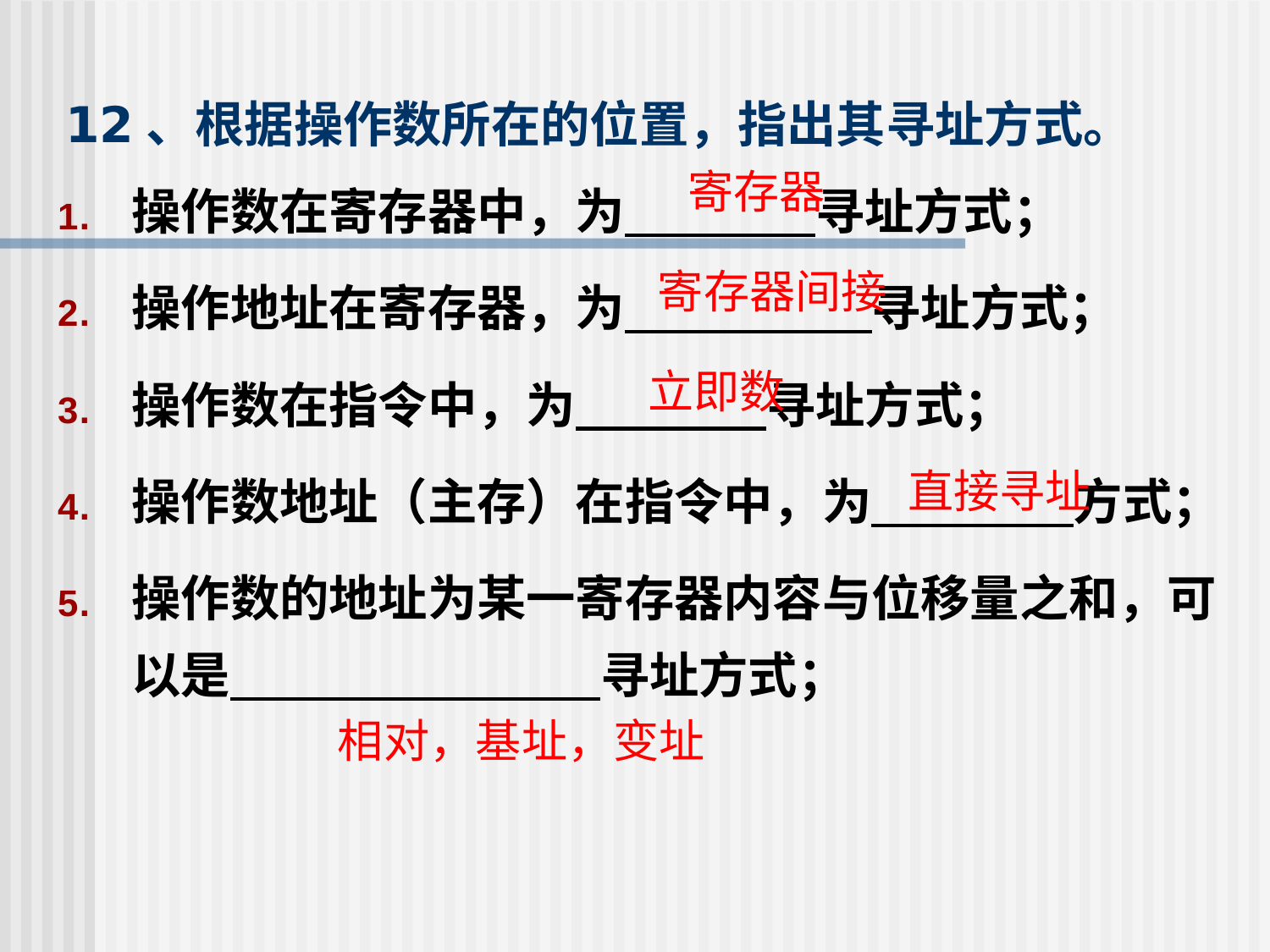

# 12、根据操作数所在的位置，指出其寻址方式。
操作数在寄存器中，为                 寻址方式；
操作地址在寄存器，为                      寻址方式；
操作数在指令中，为                 寻址方式；
操作数地址（主存）在指令中，为                  方式；
操作数的地址为某一寄存器内容与位移量之和，可以是                                 寻址方式；
寄存器
寄存器间接
立即数
直接寻址
相对，基址，变址

62